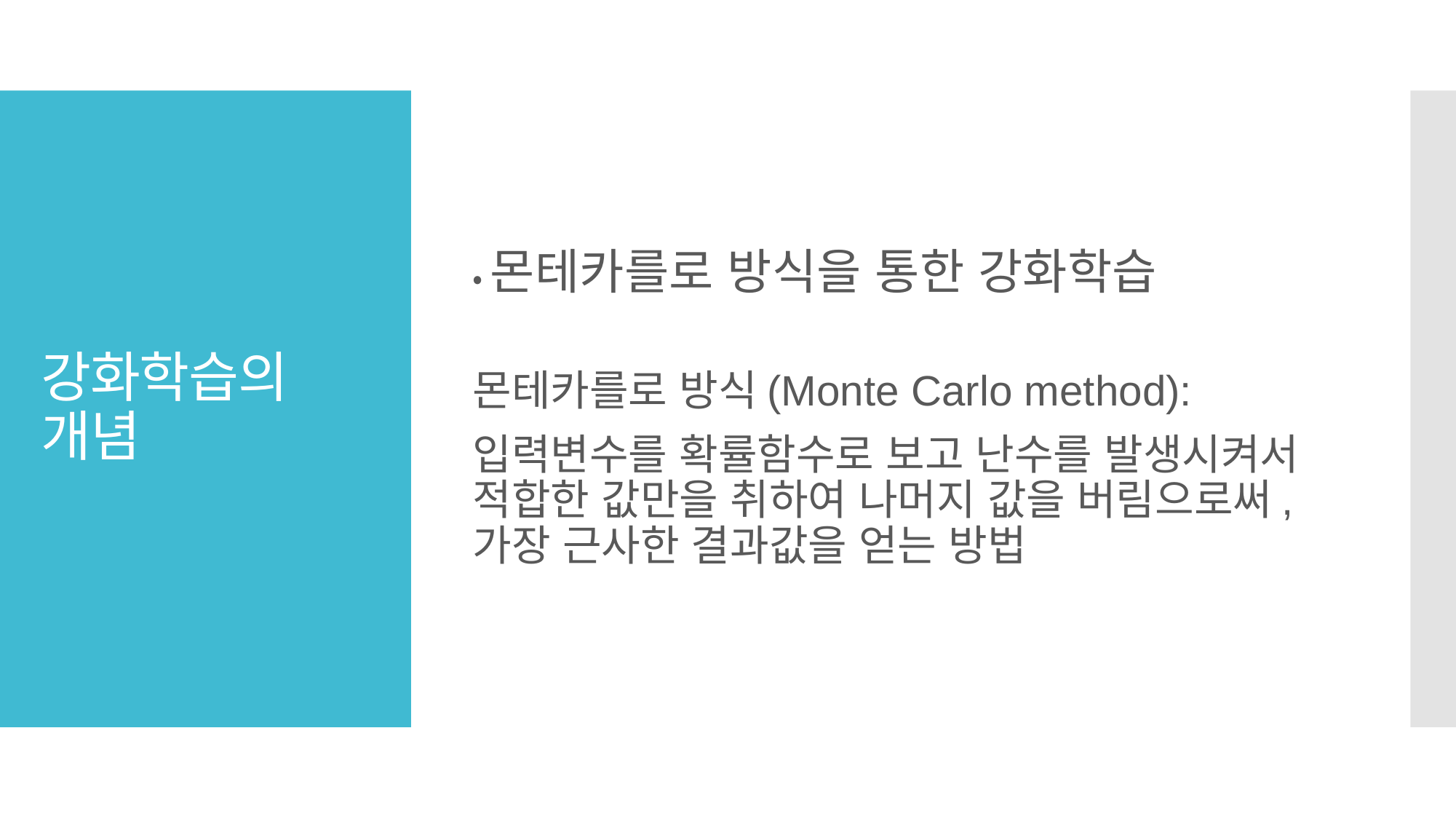

•몬테카를로 방식을 통한 강화학습

몬테카를로 방식(Monte Carlo method):
입력변수를 확률함수로 보고 난수를 발생시켜서 적합한 값만을 취하여 나머지 값을 버림으로써, 가장 근사한 결과값을 얻는 방법
# 강화학습의 개념